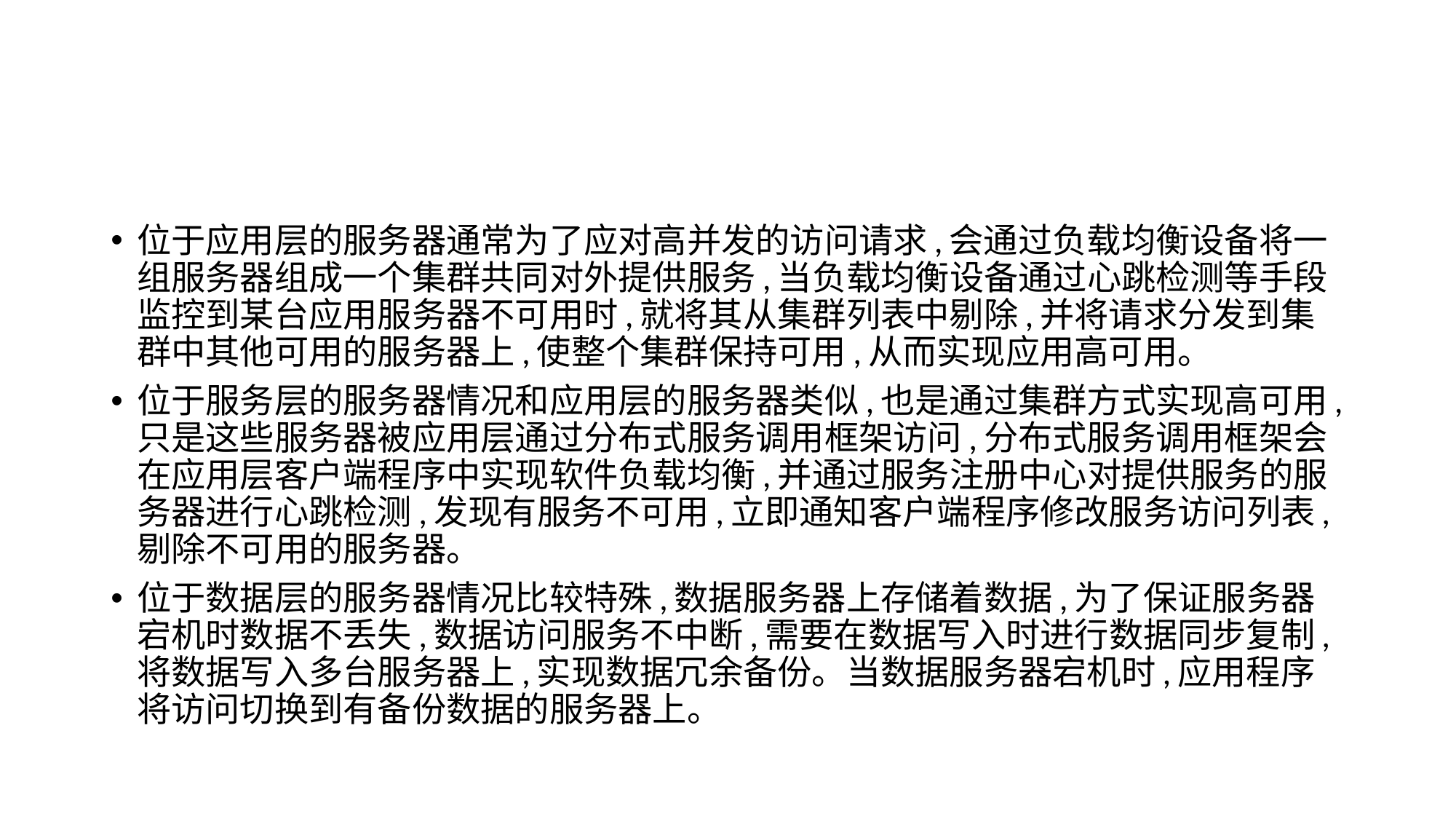

#
位于应用层的服务器通常为了应对高并发的访问请求,会通过负载均衡设备将一组服务器组成一个集群共同对外提供服务,当负载均衡设备通过心跳检测等手段监控到某台应用服务器不可用时,就将其从集群列表中剔除,并将请求分发到集群中其他可用的服务器上,使整个集群保持可用,从而实现应用高可用。
位于服务层的服务器情况和应用层的服务器类似,也是通过集群方式实现高可用,只是这些服务器被应用层通过分布式服务调用框架访问,分布式服务调用框架会在应用层客户端程序中实现软件负载均衡,并通过服务注册中心对提供服务的服务器进行心跳检测,发现有服务不可用,立即通知客户端程序修改服务访问列表,剔除不可用的服务器。
位于数据层的服务器情况比较特殊,数据服务器上存储着数据,为了保证服务器宕机时数据不丢失,数据访问服务不中断,需要在数据写入时进行数据同步复制,将数据写入多台服务器上,实现数据冗余备份。当数据服务器宕机时,应用程序将访问切换到有备份数据的服务器上。